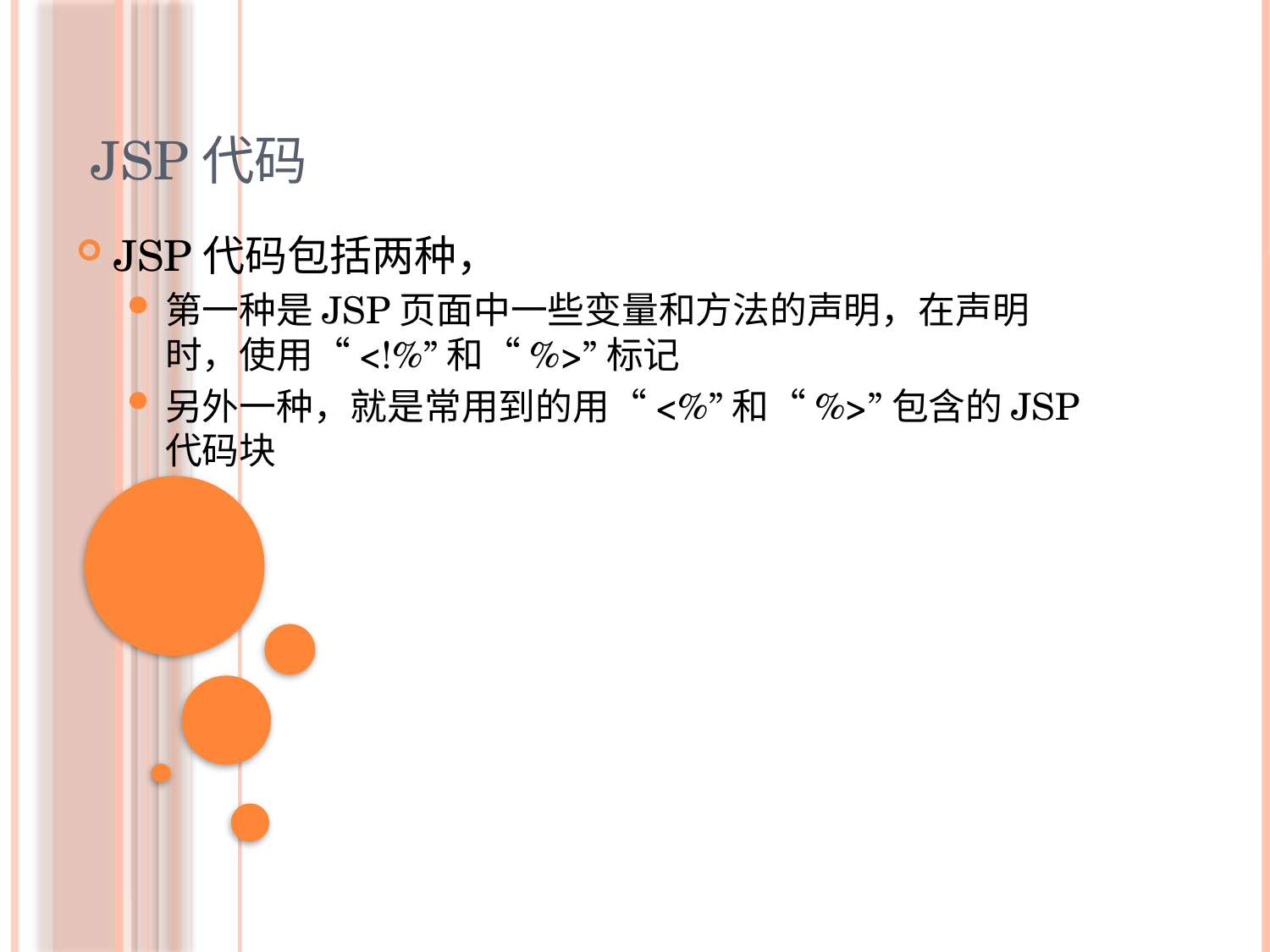

JSP代码
JSP代码包括两种，
第一种是JSP页面中一些变量和方法的声明，在声明时，使用“<!%”和“%>”标记
另外一种，就是常用到的用“<%”和“%>”包含的JSP代码块